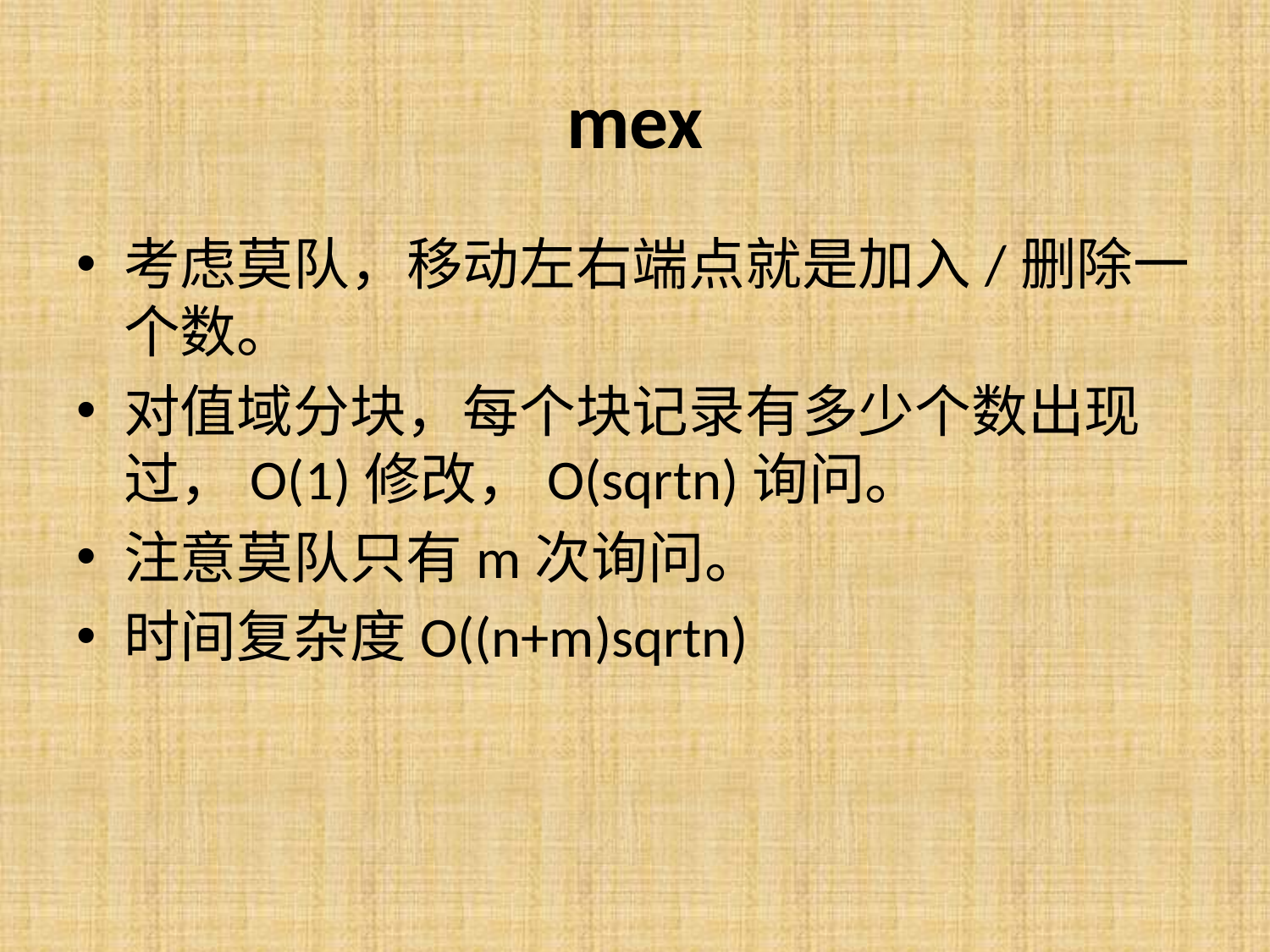

# mex
考虑莫队，移动左右端点就是加入/删除一个数。
对值域分块，每个块记录有多少个数出现过，O(1)修改，O(sqrtn)询问。
注意莫队只有m次询问。
时间复杂度O((n+m)sqrtn)